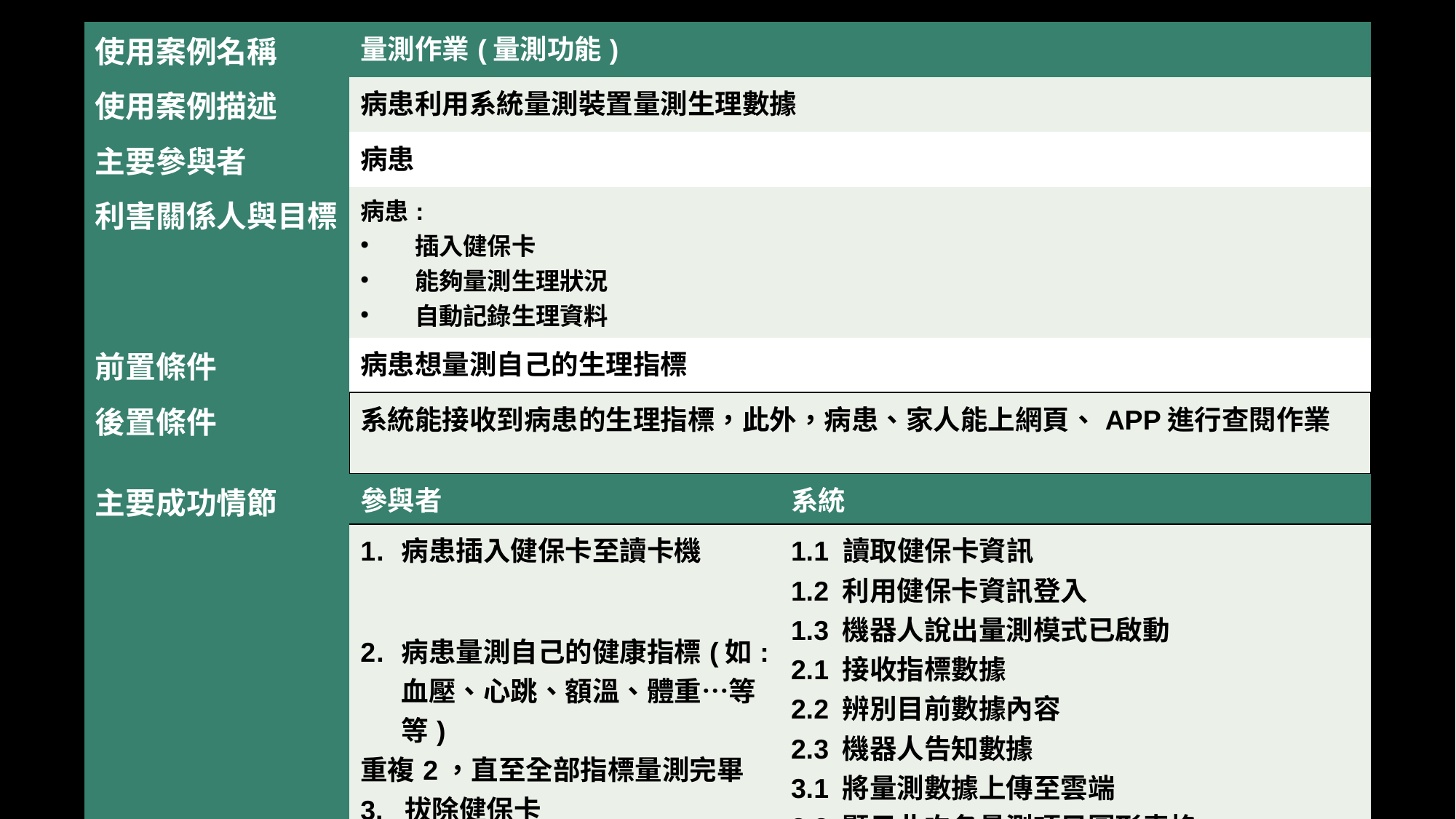

| 使用案例名稱 | 量測作業(量測功能) |  |
| --- | --- | --- |
| 使用案例描述 | 病患利用系統量測裝置量測生理數據 |  |
| 主要參與者 | 病患 |  |
| 利害關係人與目標 | 病患: 插入健保卡 能夠量測生理狀況 自動記錄生理資料 |  |
| 前置條件 | 病患想量測自己的生理指標 |  |
| 後置條件 | 系統能接收到病患的生理指標，此外，病患、家人能上網頁、APP進行查閱作業 |  |
| 主要成功情節 | 參與者 | 系統 |
|  | 病患插入健保卡至讀卡機 病患量測自己的健康指標(如:血壓、心跳、額溫、體重…等等) 重複2，直至全部指標量測完畢 3. 拔除健保卡 | 1.1 讀取健保卡資訊 1.2 利用健保卡資訊登入 1.3 機器人說出量測模式已啟動 2.1 接收指標數據 2.2 辨別目前數據內容 2.3 機器人告知數據 3.1 將量測數據上傳至雲端 3.2 顯示此次各量測項目圖形表格 |